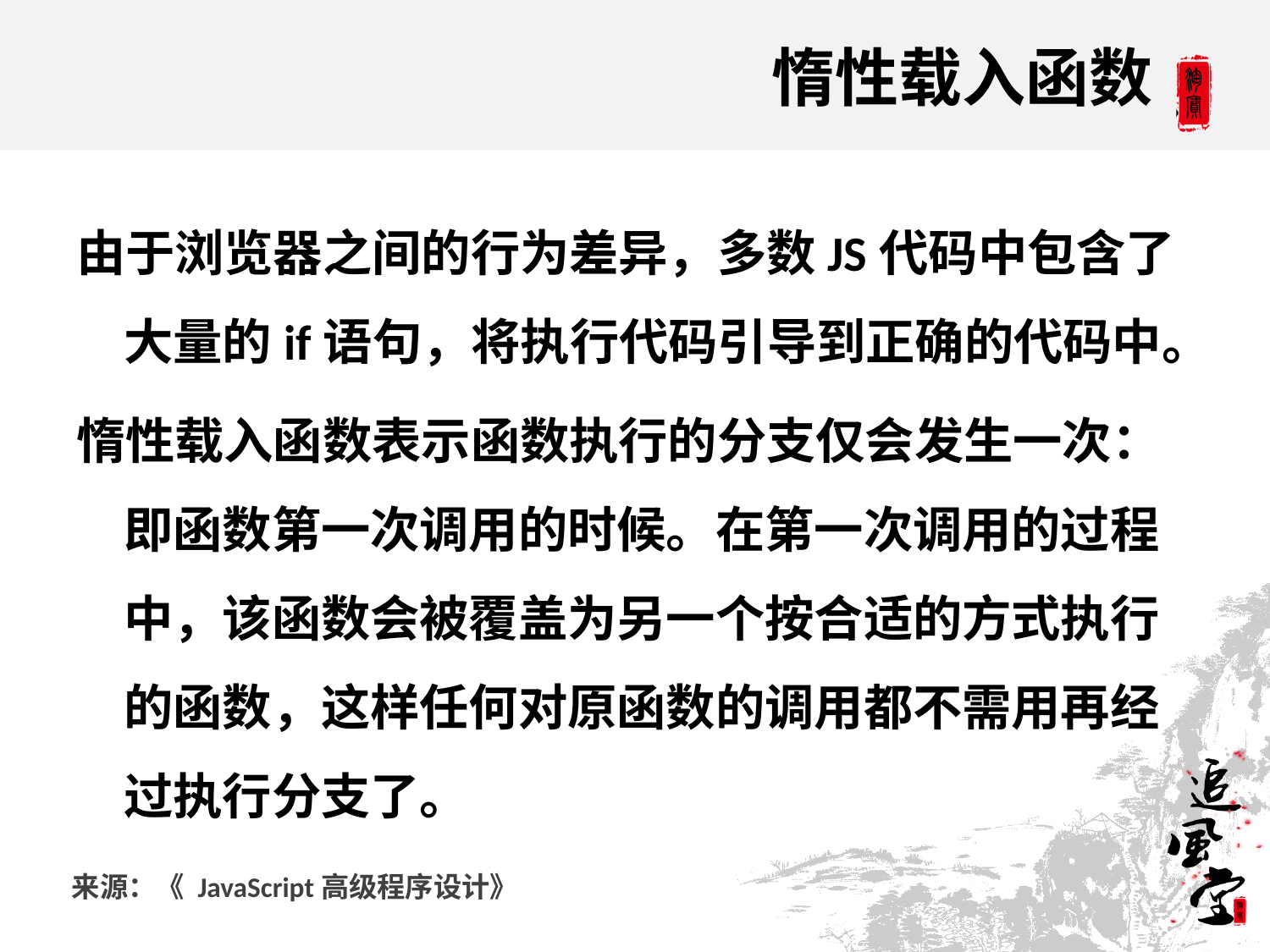

# 惰性载入函数
由于浏览器之间的行为差异，多数JS代码中包含了大量的if语句，将执行代码引导到正确的代码中。
惰性载入函数表示函数执行的分支仅会发生一次：即函数第一次调用的时候。在第一次调用的过程中，该函数会被覆盖为另一个按合适的方式执行的函数，这样任何对原函数的调用都不需用再经过执行分支了。
来源：《 JavaScript高级程序设计》